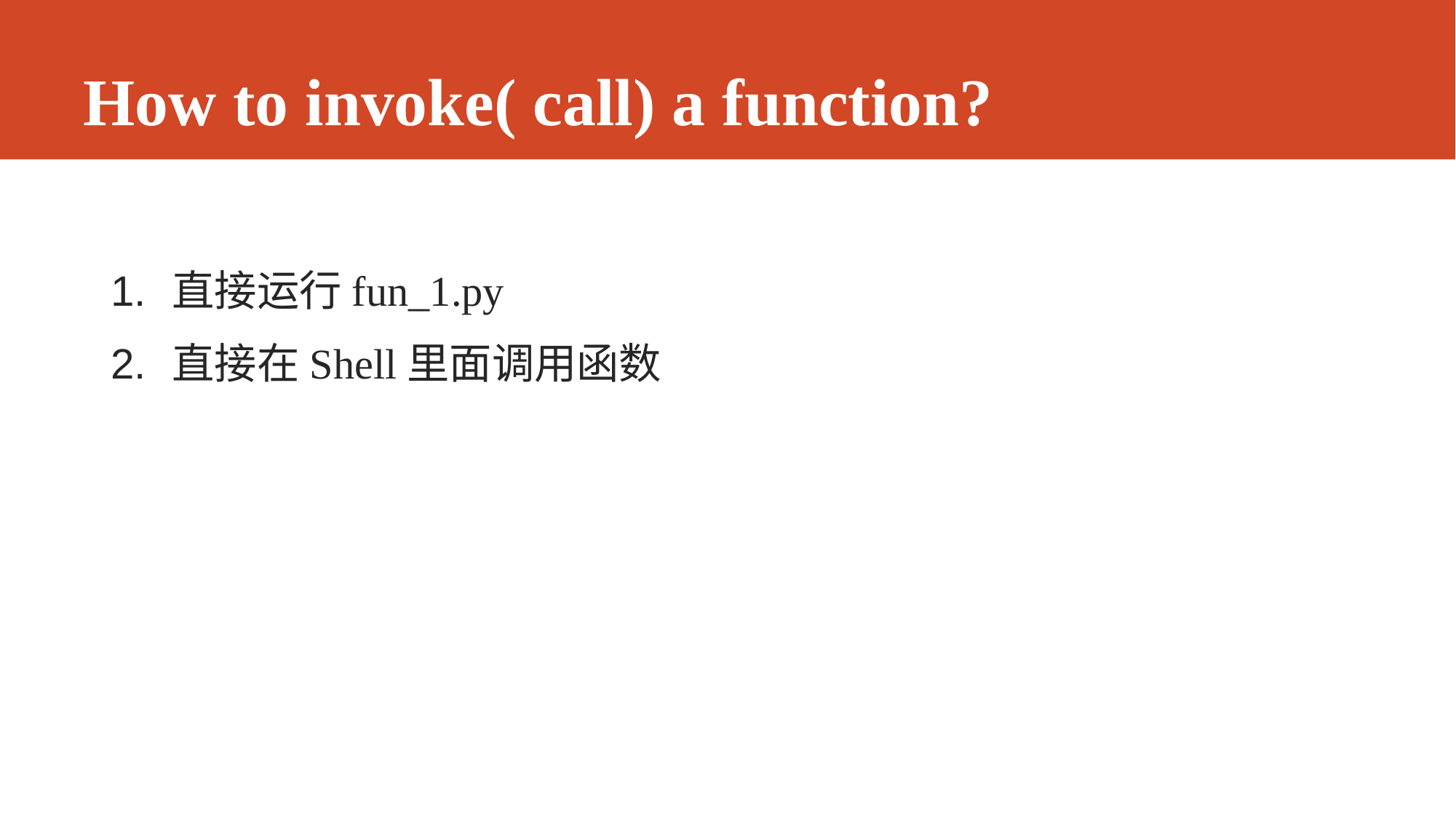

# How to invoke( call) a function?
直接运行fun_1.py
直接在Shell里面调用函数